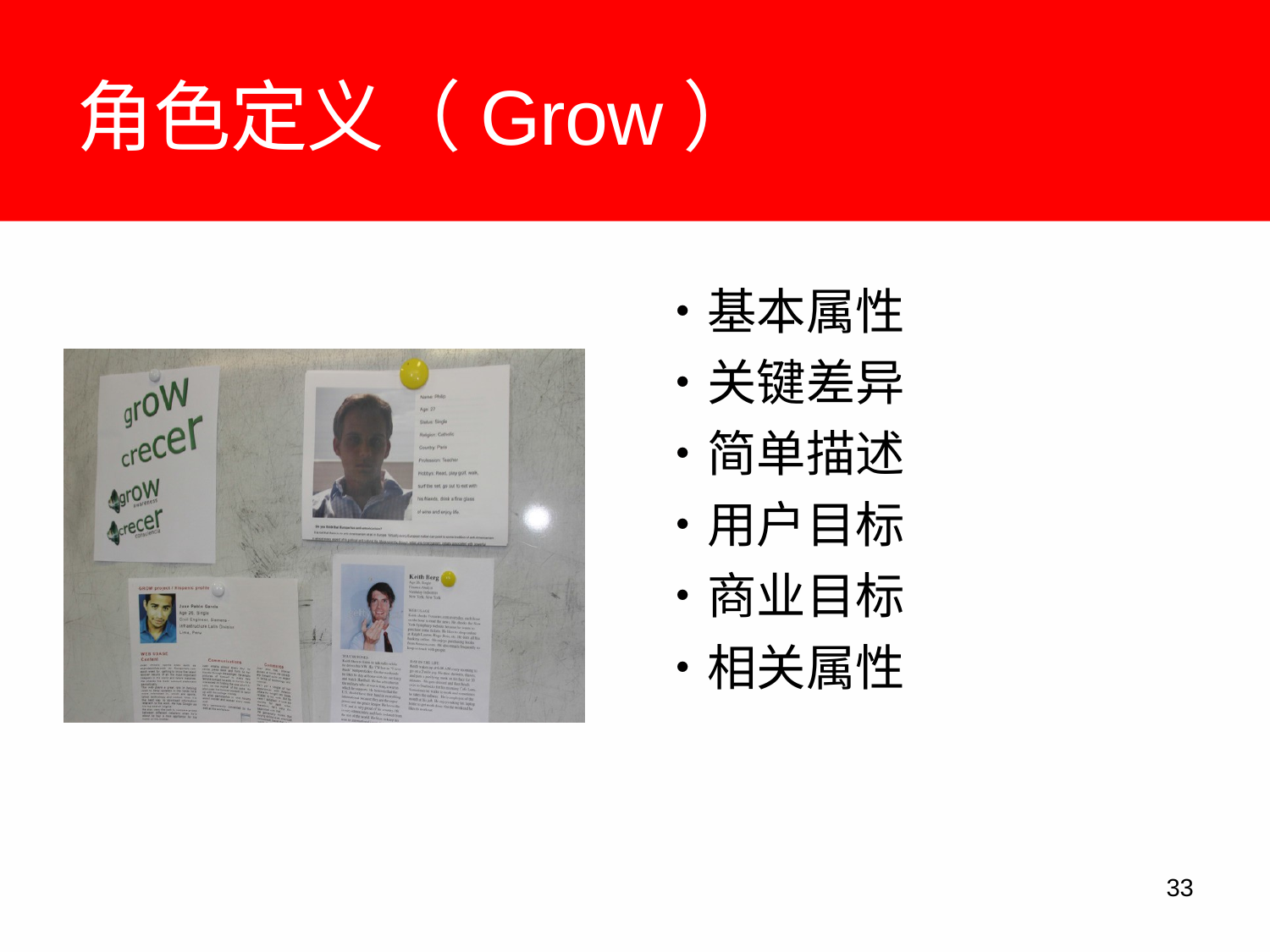

# 角色定义（Grow）
•	基本属性

•	关键差异

•	简单描述

•	用户目标

•	商业目标

•	相关属性

33